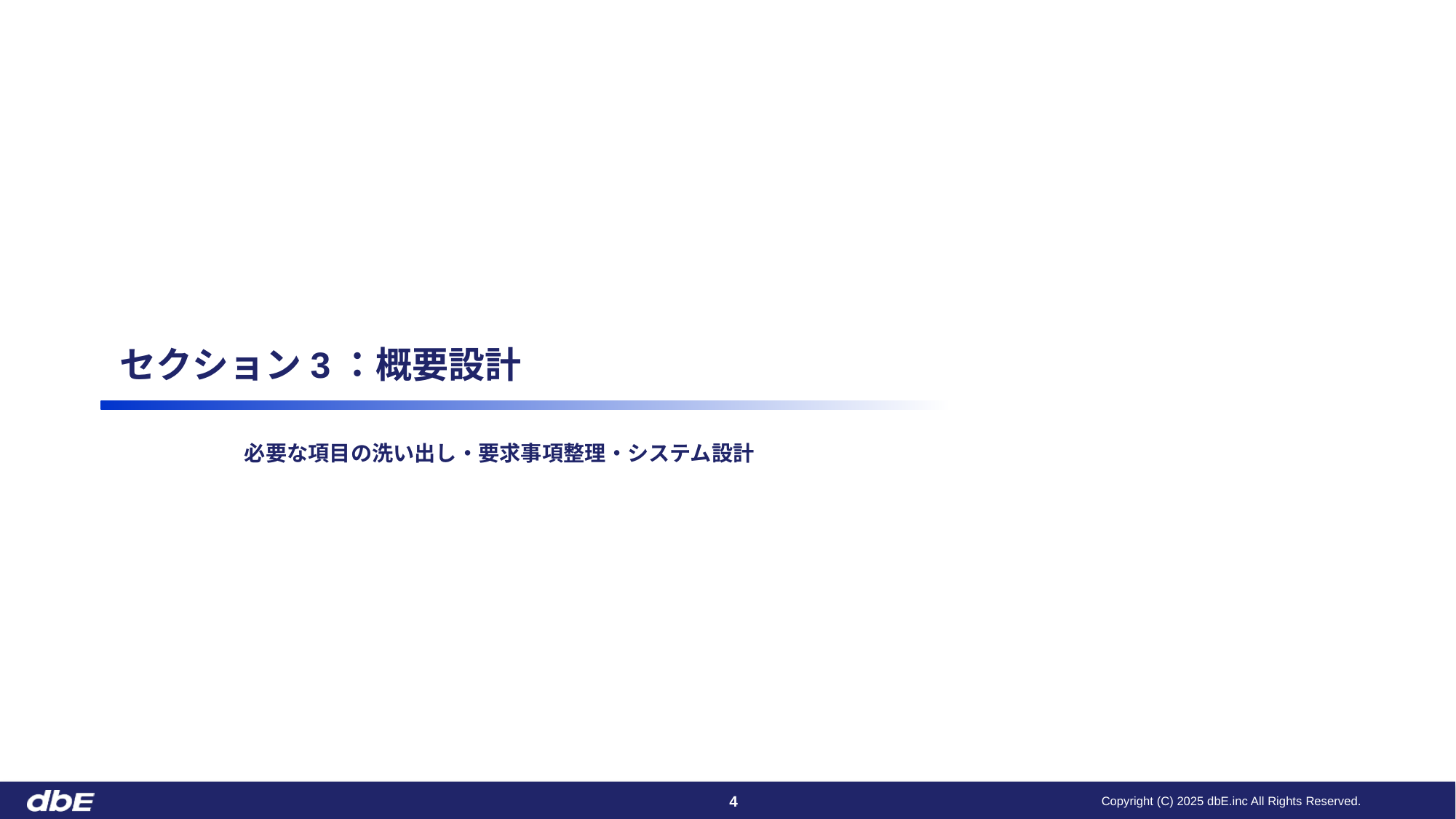

# セクション3：概要設計
必要な項目の洗い出し・要求事項整理・システム設計
Copyright (C) 2025 dbE.inc All Rights Reserved.
4